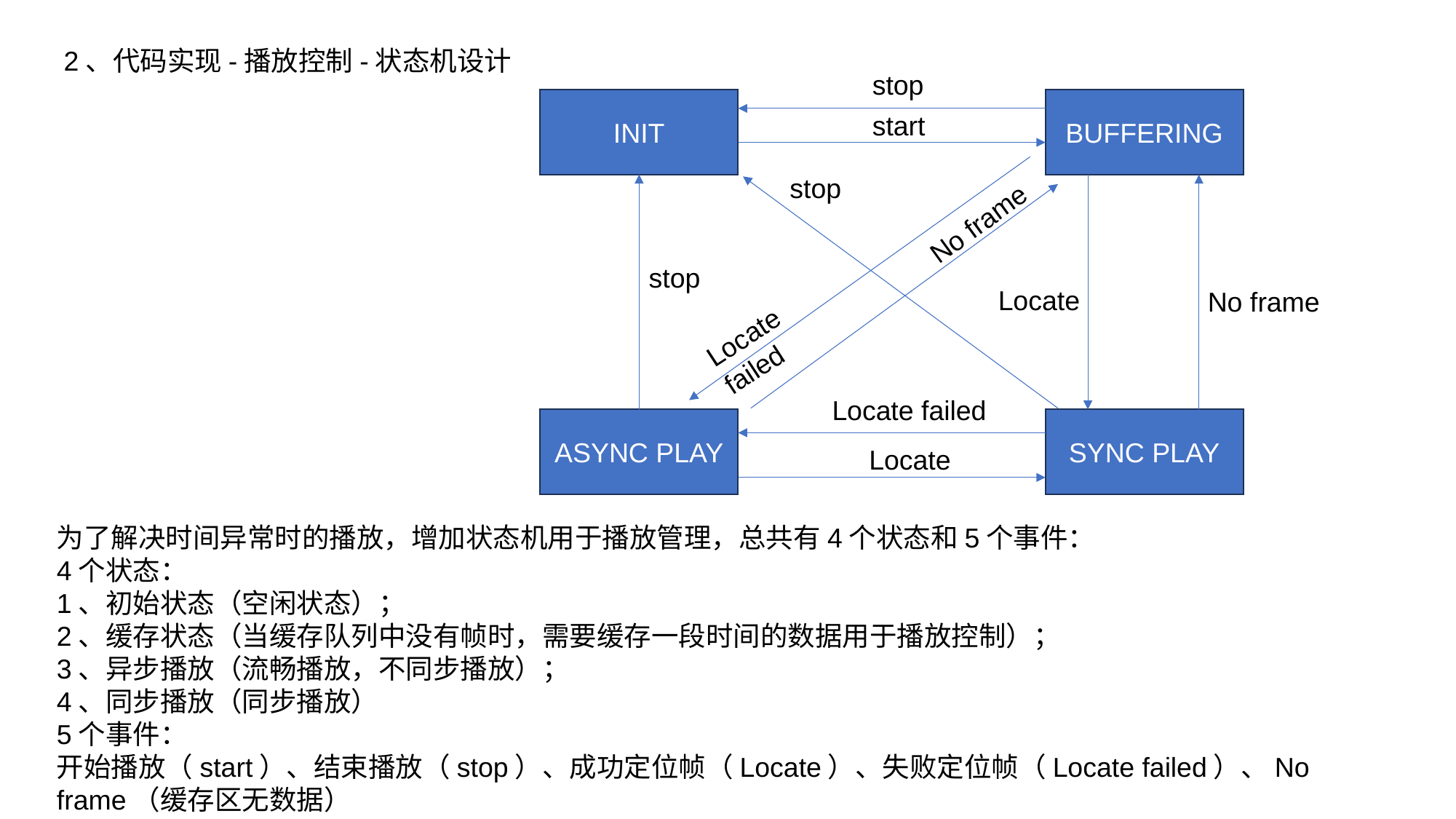

2、代码实现-播放控制-状态机设计
stop
INIT
BUFFERING
start
stop
No frame
stop
Locate
No frame
Locate failed
Locate failed
ASYNC PLAY
SYNC PLAY
Locate
为了解决时间异常时的播放，增加状态机用于播放管理，总共有4个状态和5个事件：
4个状态：
1、初始状态（空闲状态）；
2、缓存状态（当缓存队列中没有帧时，需要缓存一段时间的数据用于播放控制）；
3、异步播放（流畅播放，不同步播放）；
4、同步播放（同步播放）
5个事件：
开始播放（start）、结束播放（stop）、成功定位帧（Locate）、失败定位帧（Locate failed）、No frame（缓存区无数据）